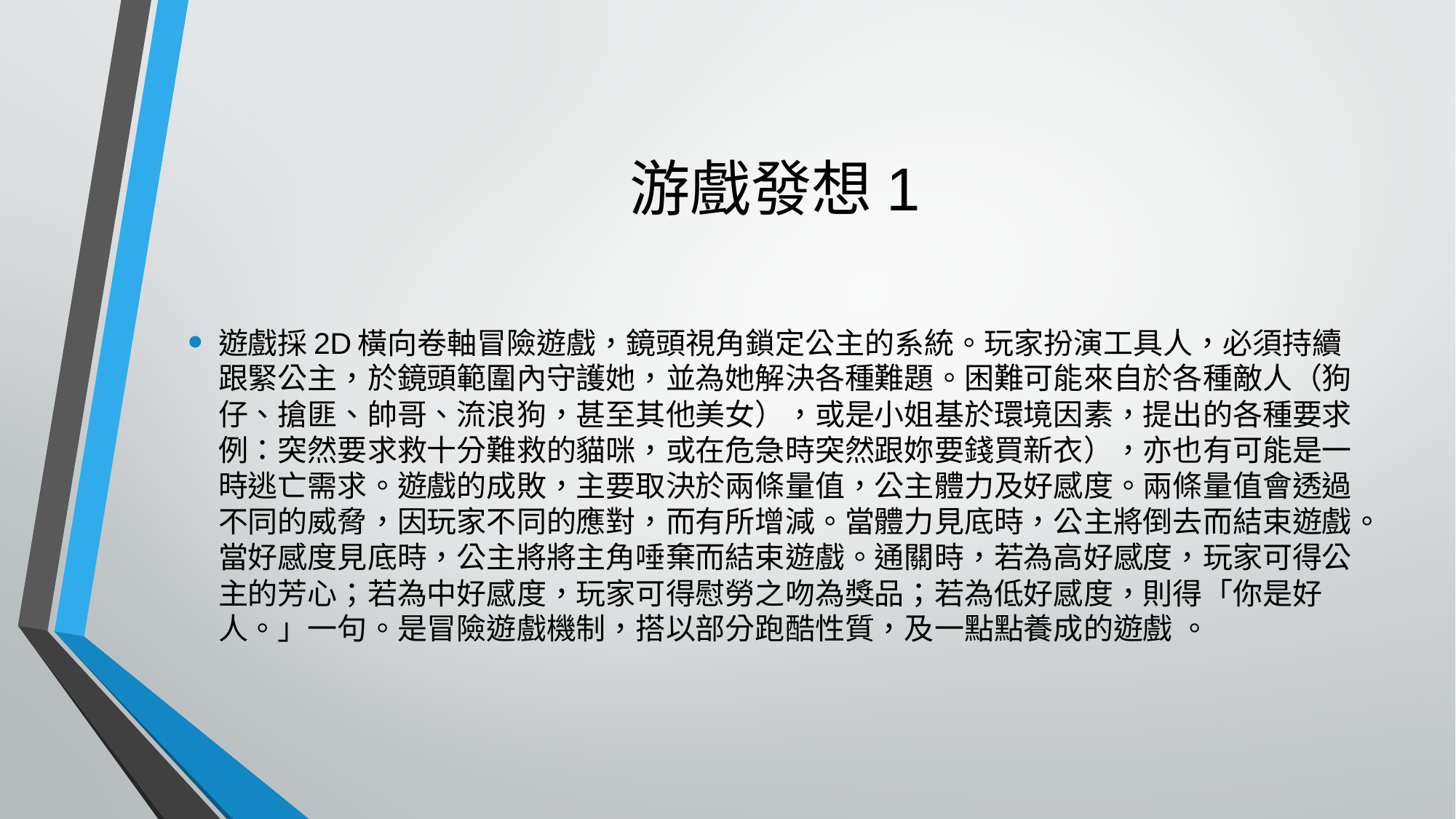

# 游戲發想1
遊戲採2D橫向卷軸冒險遊戲，鏡頭視角鎖定公主的系統。玩家扮演工具人，必須持續跟緊公主，於鏡頭範圍內守護她，並為她解決各種難題。困難可能來自於各種敵人（狗仔、搶匪、帥哥、流浪狗，甚至其他美女），或是小姐基於環境因素，提出的各種要求例：突然要求救十分難救的貓咪，或在危急時突然跟妳要錢買新衣），亦也有可能是一時逃亡需求。遊戲的成敗，主要取決於兩條量值，公主體力及好感度。兩條量值會透過不同的威脅，因玩家不同的應對，而有所增減。當體力見底時，公主將倒去而結束遊戲。當好感度見底時，公主將將主角唾棄而結束遊戲。通關時，若為高好感度，玩家可得公主的芳心；若為中好感度，玩家可得慰勞之吻為獎品；若為低好感度，則得「你是好人。」一句。是冒險遊戲機制，搭以部分跑酷性質，及一點點養成的遊戲 。